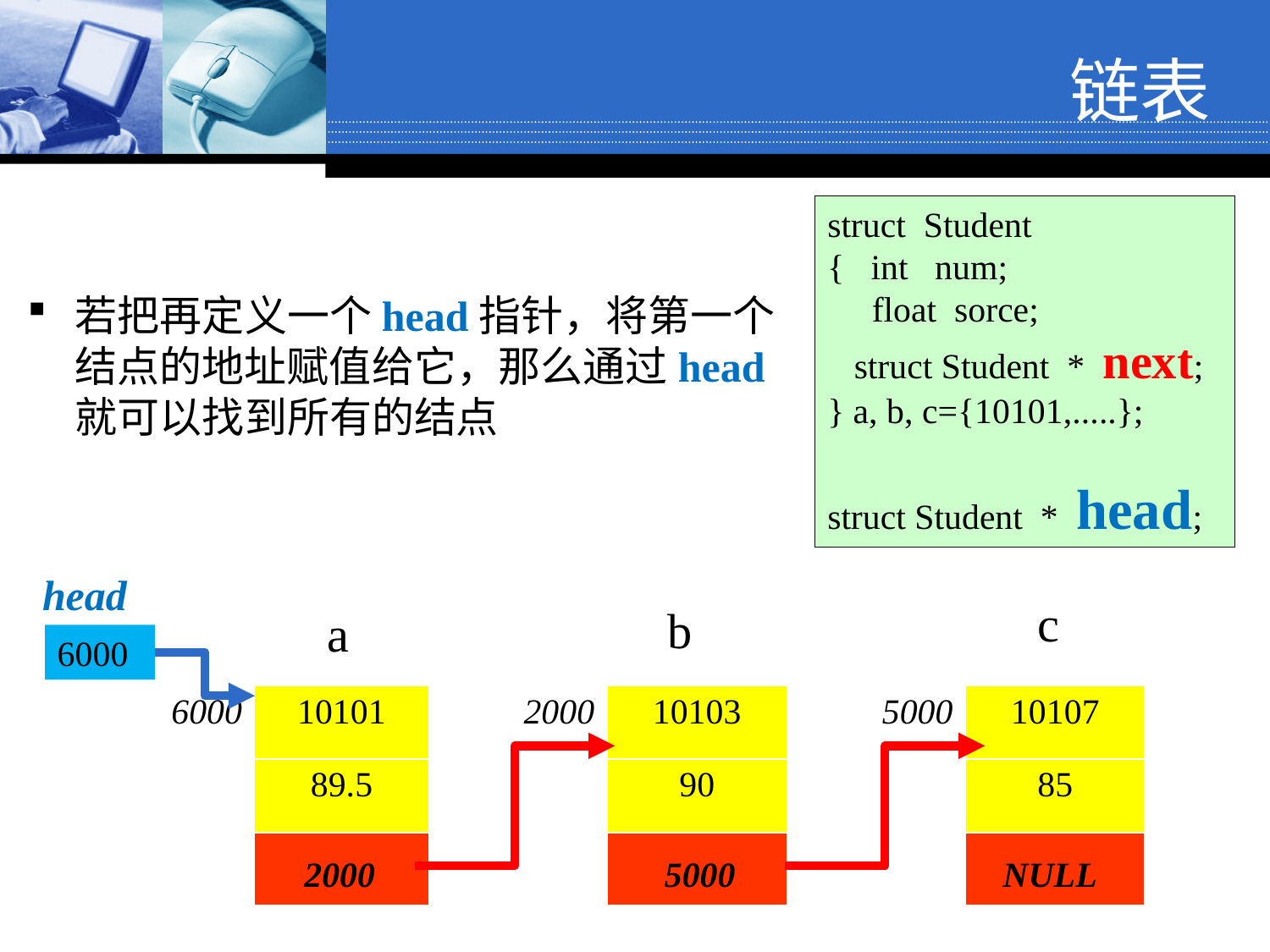

# 链表
struct  Student
{   int   num;
     float  sorce;
   struct Student  *  next;
} a, b, c={10101,.....};

struct Student  *  head;

若把再定义一个head指针，将第一个结点的地址赋值给它，那么通过head就可以找到所有的结点

head
c
b
a
6000
| 6000 | 10101 | 2000 | 10103 | 5000 | 10107 |
| --- | --- | --- | --- | --- | --- |
|  | 89.5 |  | 90 |  | 85 |
|  |  |  |  |  |  |
2000
5000
NULL